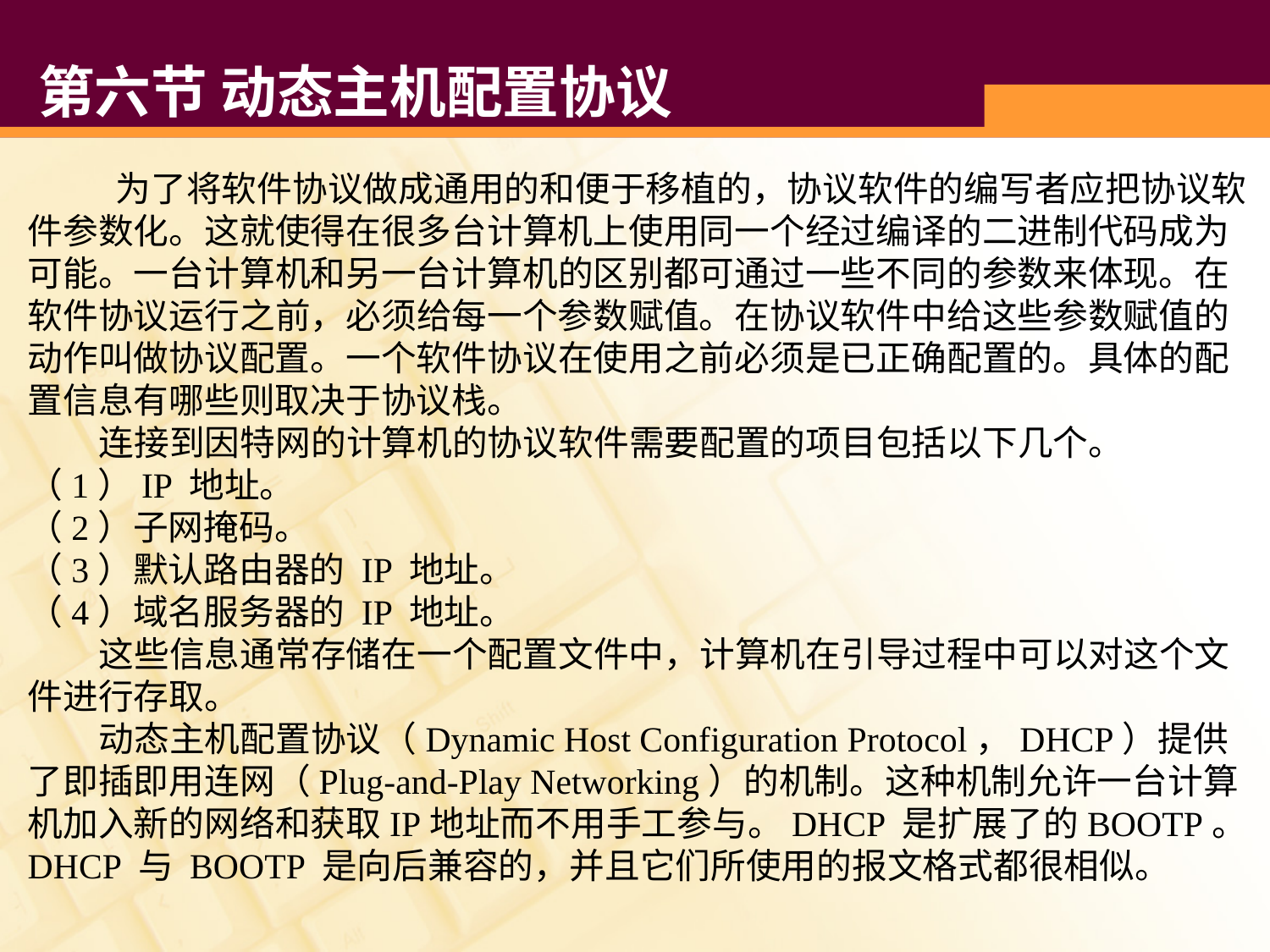

# 第六节 动态主机配置协议
        为了将软件协议做成通用的和便于移植的，协议软件的编写者应把协议软件参数化。这就使得在很多台计算机上使用同一个经过编译的二进制代码成为可能。一台计算机和另一台计算机的区别都可通过一些不同的参数来体现。在软件协议运行之前，必须给每一个参数赋值。在协议软件中给这些参数赋值的动作叫做协议配置。一个软件协议在使用之前必须是已正确配置的。具体的配置信息有哪些则取决于协议栈。
        连接到因特网的计算机的协议软件需要配置的项目包括以下几个。
（1）IP 地址。
（2）子网掩码。
（3）默认路由器的 IP 地址。
（4）域名服务器的 IP 地址。
        这些信息通常存储在一个配置文件中，计算机在引导过程中可以对这个文件进行存取。
        动态主机配置协议（Dynamic Host Configuration Protocol，DHCP）提供了即插即用连网（Plug-and-Play Networking）的机制。这种机制允许一台计算机加入新的网络和获取IP地址而不用手工参与。DHCP 是扩展了的BOOTP。DHCP 与 BOOTP 是向后兼容的，并且它们所使用的报文格式都很相似。